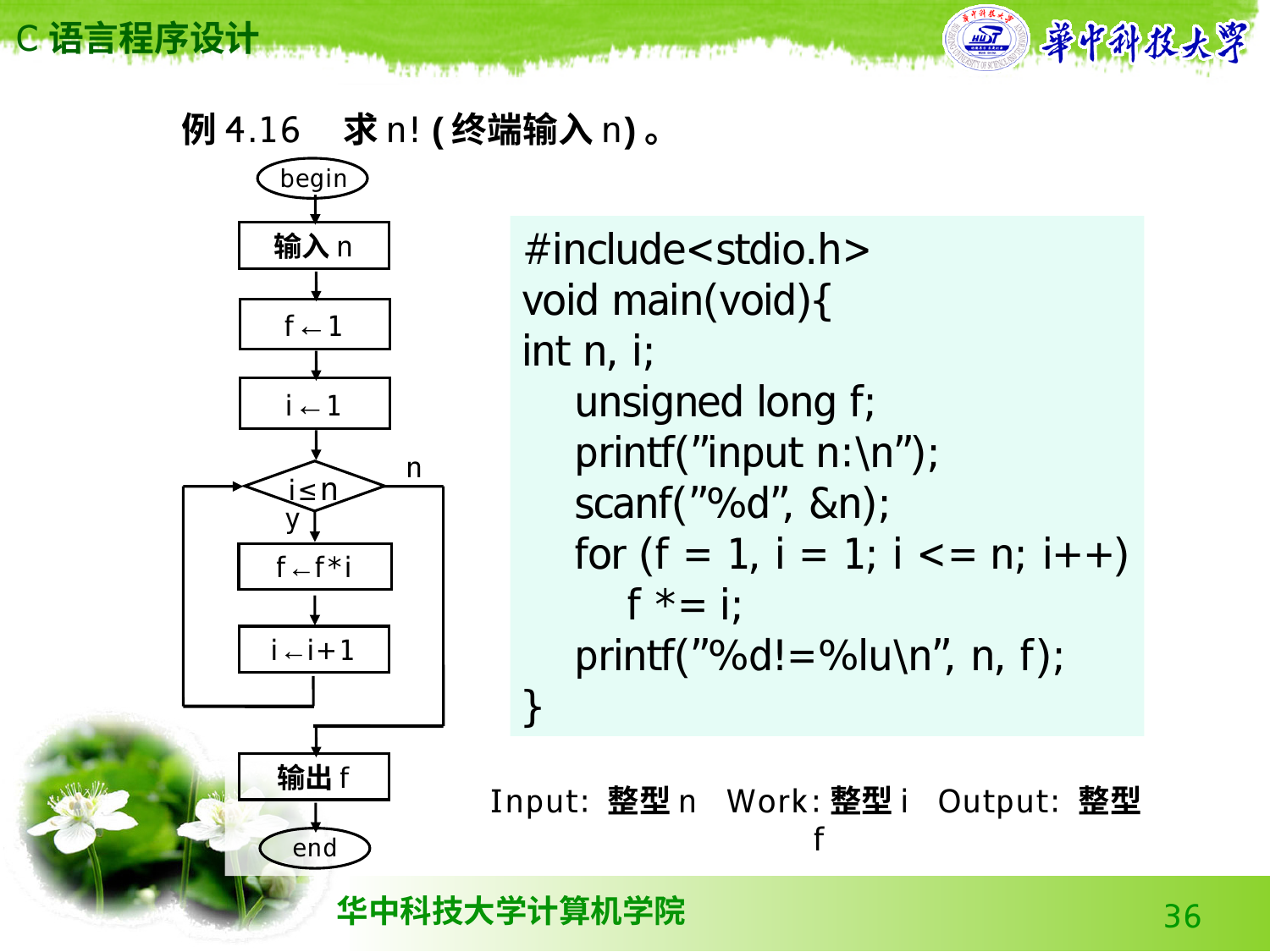

例4.16   求n! (终端输入n)。
begin

输入n

f←1

i←1

n

i≤n

y

f←f*i

i←i+1

输出f

end

#include<stdio.h>
void main(void){
int n, i;
    unsigned long f;
    printf(”input n:\n”);
    scanf(”%d”, &n);
    for (f = 1, i = 1; i <= n; i++)
        f *= i;
    printf(”%d!=%lu\n”, n, f);
}
Input: 整型n   Work:整型i   Output: 整型f
36